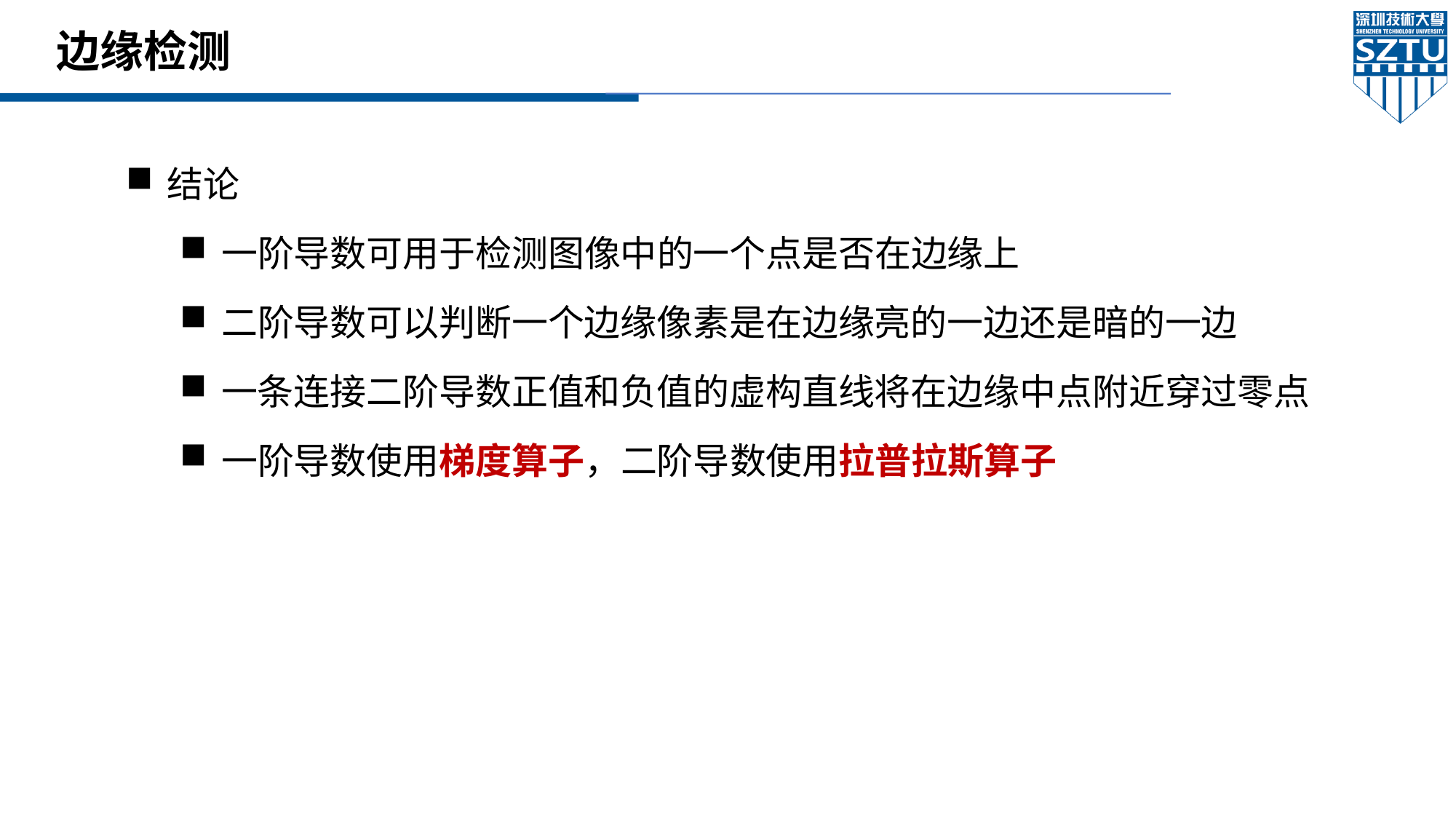

# 边缘检测
结论
一阶导数可用于检测图像中的一个点是否在边缘上
二阶导数可以判断一个边缘像素是在边缘亮的一边还是暗的一边
一条连接二阶导数正值和负值的虚构直线将在边缘中点附近穿过零点
一阶导数使用梯度算子，二阶导数使用拉普拉斯算子